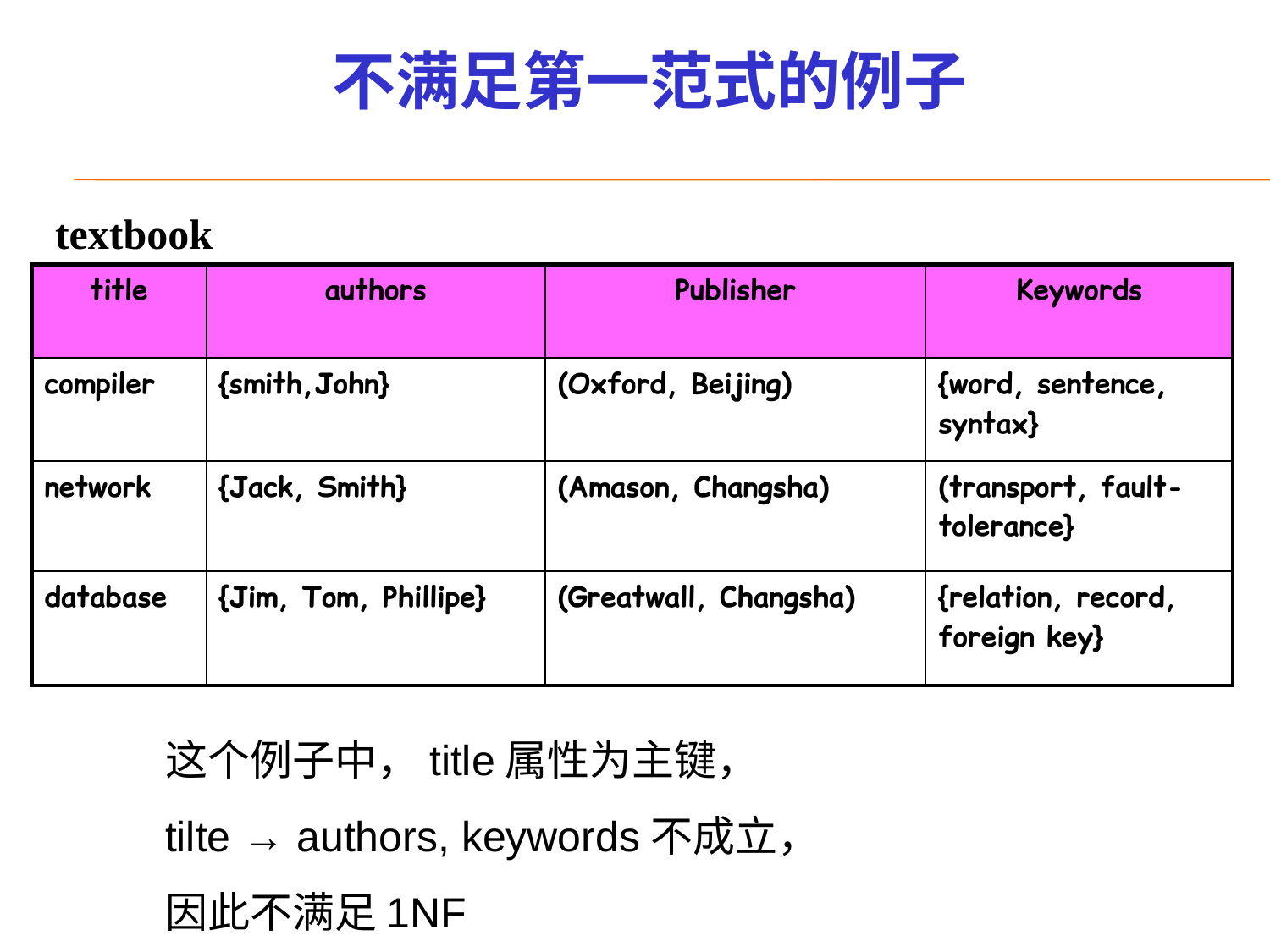

# 不满足第一范式的例子
textbook
| title | authors | Publisher | Keywords |
| --- | --- | --- | --- |
| compiler | {smith,John} | (Oxford, Beijing) | {word, sentence, syntax} |
| network | {Jack, Smith} | (Amason, Changsha) | (transport, fault-tolerance} |
| database | {Jim, Tom, Phillipe} | (Greatwall, Changsha) | {relation, record, foreign key} |
这个例子中，title属性为主键，
tilte → authors, keywords不成立，因此不满足1NF